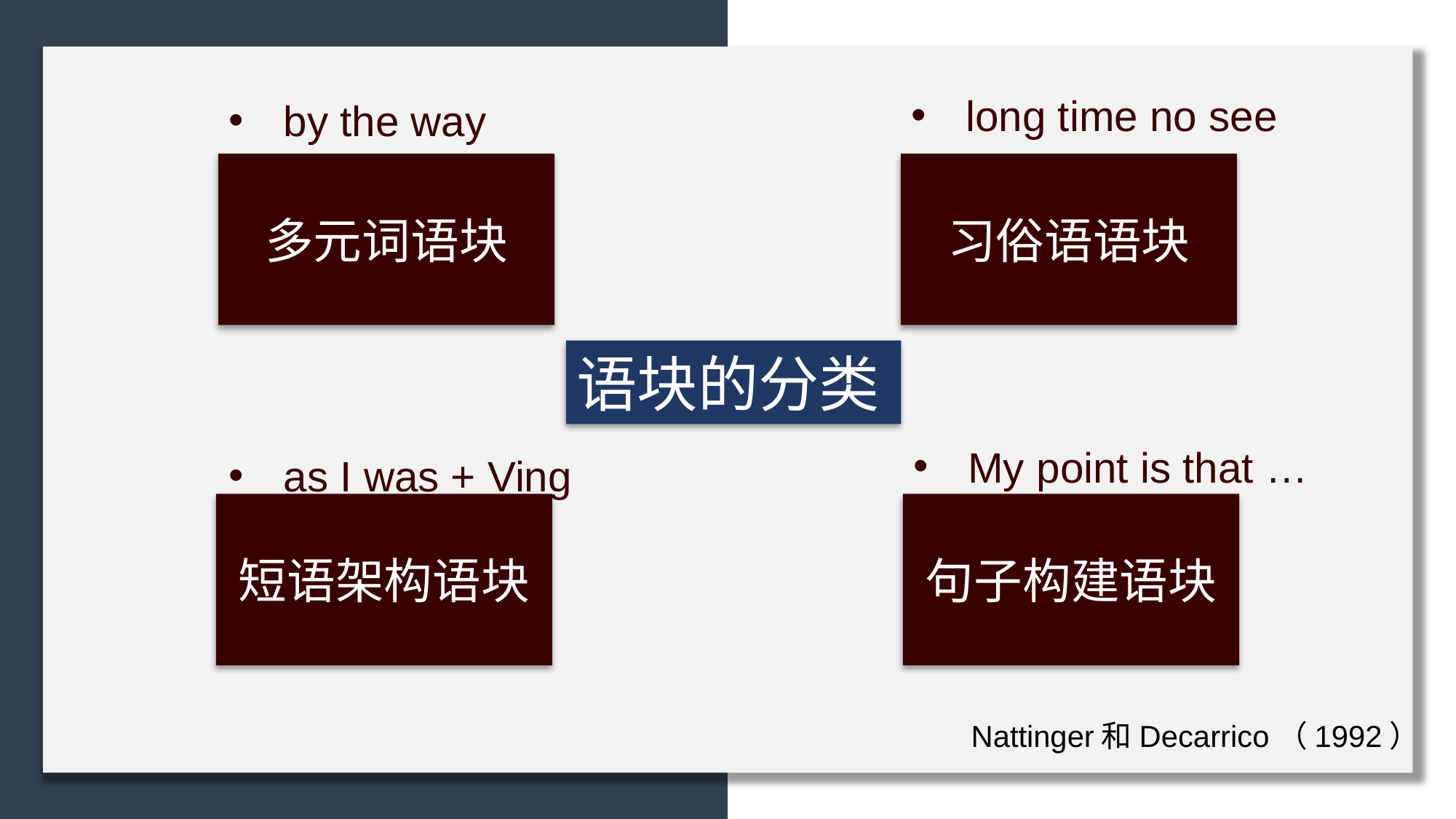

long time no see

by the way

多元词语块
习俗语语块
语块的分类
My point is that …

as I was + Ving

短语架构语块
句子构建语块
Nattinger和Decarrico（1992）